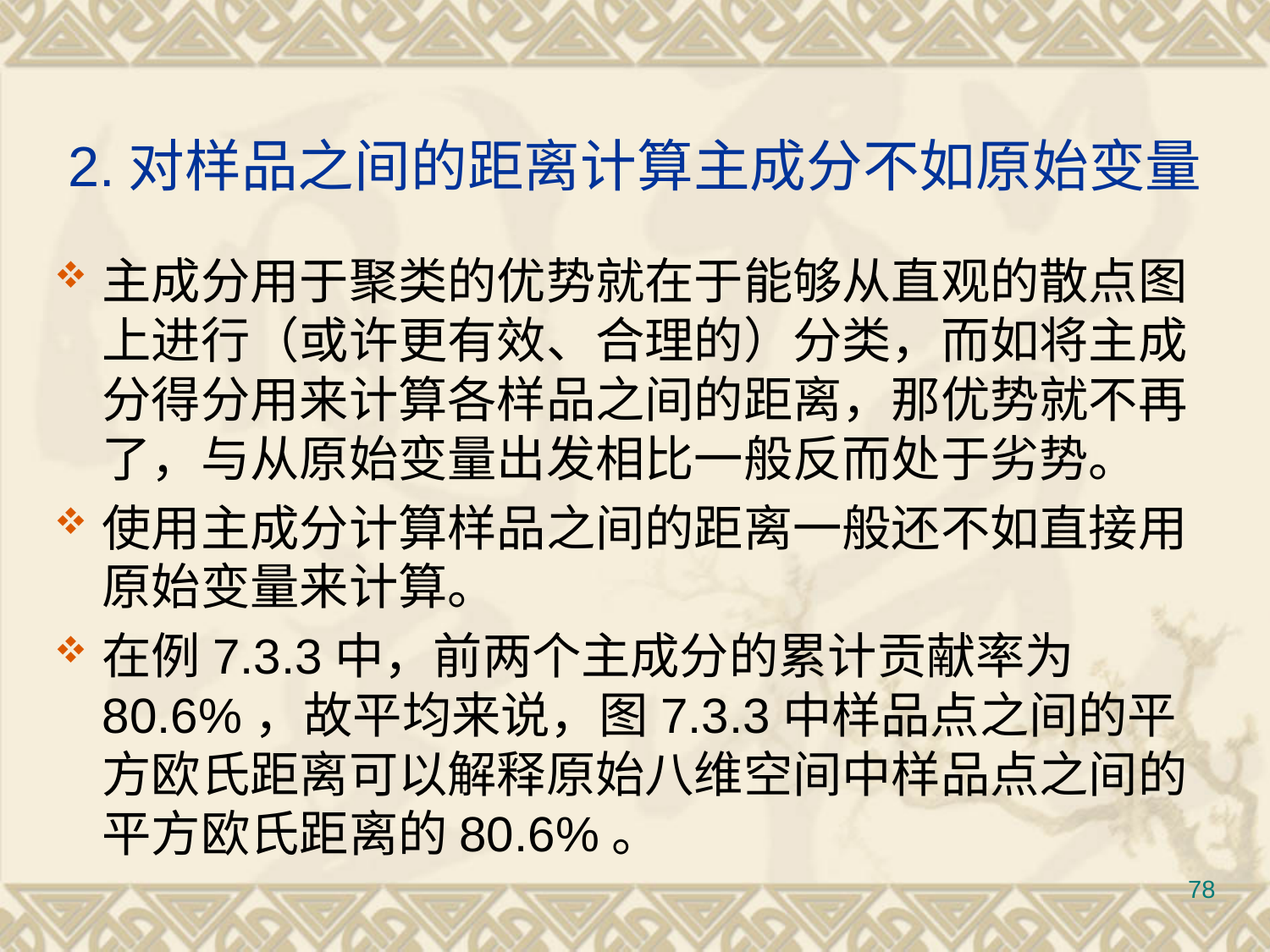

# 2.对样品之间的距离计算主成分不如原始变量
主成分用于聚类的优势就在于能够从直观的散点图上进行（或许更有效、合理的）分类，而如将主成分得分用来计算各样品之间的距离，那优势就不再了，与从原始变量出发相比一般反而处于劣势。
使用主成分计算样品之间的距离一般还不如直接用原始变量来计算。
在例7.3.3中，前两个主成分的累计贡献率为80.6%，故平均来说，图7.3.3中样品点之间的平方欧氏距离可以解释原始八维空间中样品点之间的平方欧氏距离的80.6%。
78